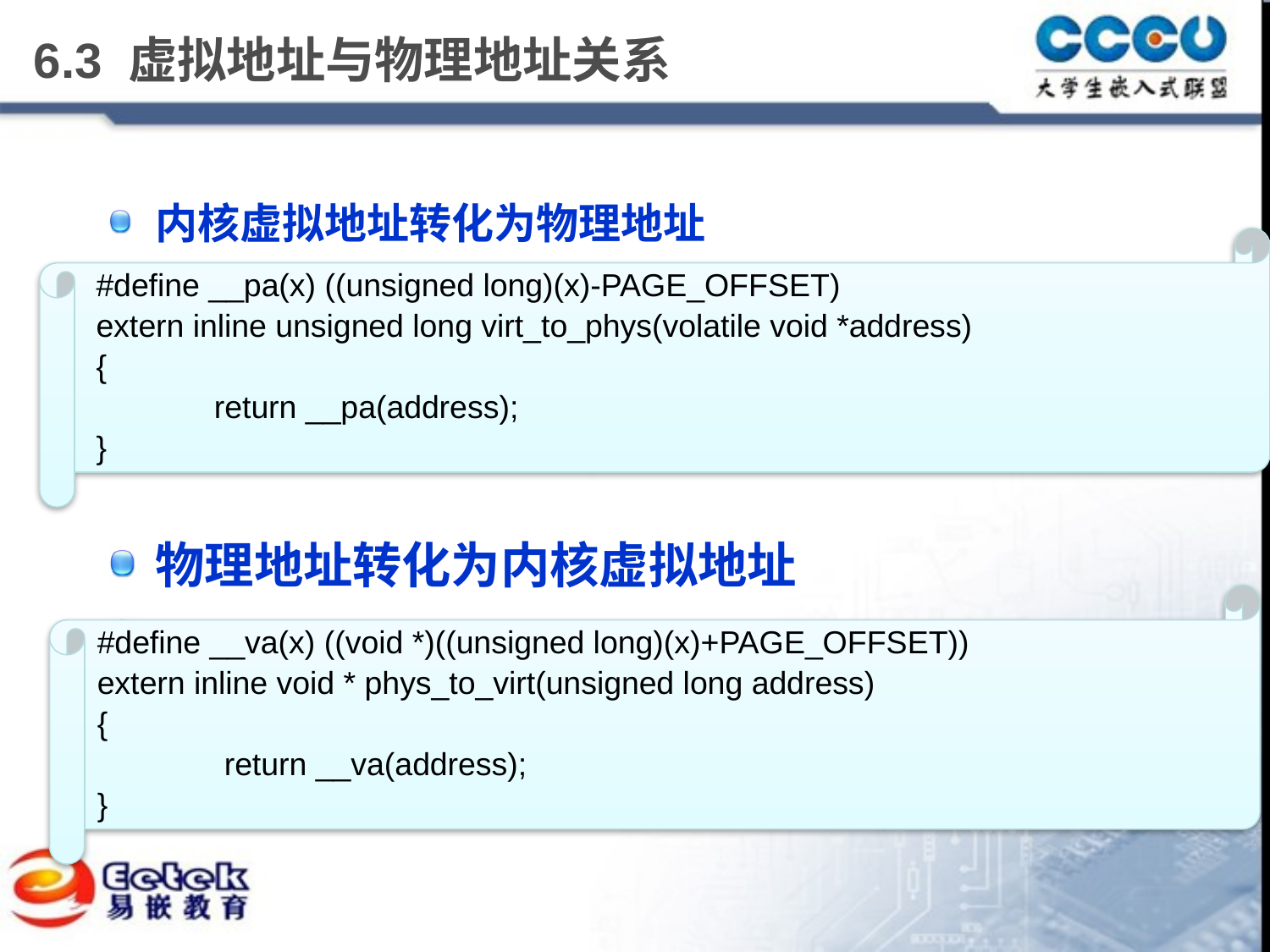

# 6.3 虚拟地址与物理地址关系
内核虚拟地址转化为物理地址

物理地址转化为内核虚拟地址

 #define __pa(x) ((unsigned long)(x)-PAGE_OFFSET)
 extern inline unsigned long virt_to_phys(volatile void *address)
 {
 	return __pa(address);
 }
#define __va(x) ((void *)((unsigned long)(x)+PAGE_OFFSET))
extern inline void * phys_to_virt(unsigned long address)
{
 	return __va(address);
}